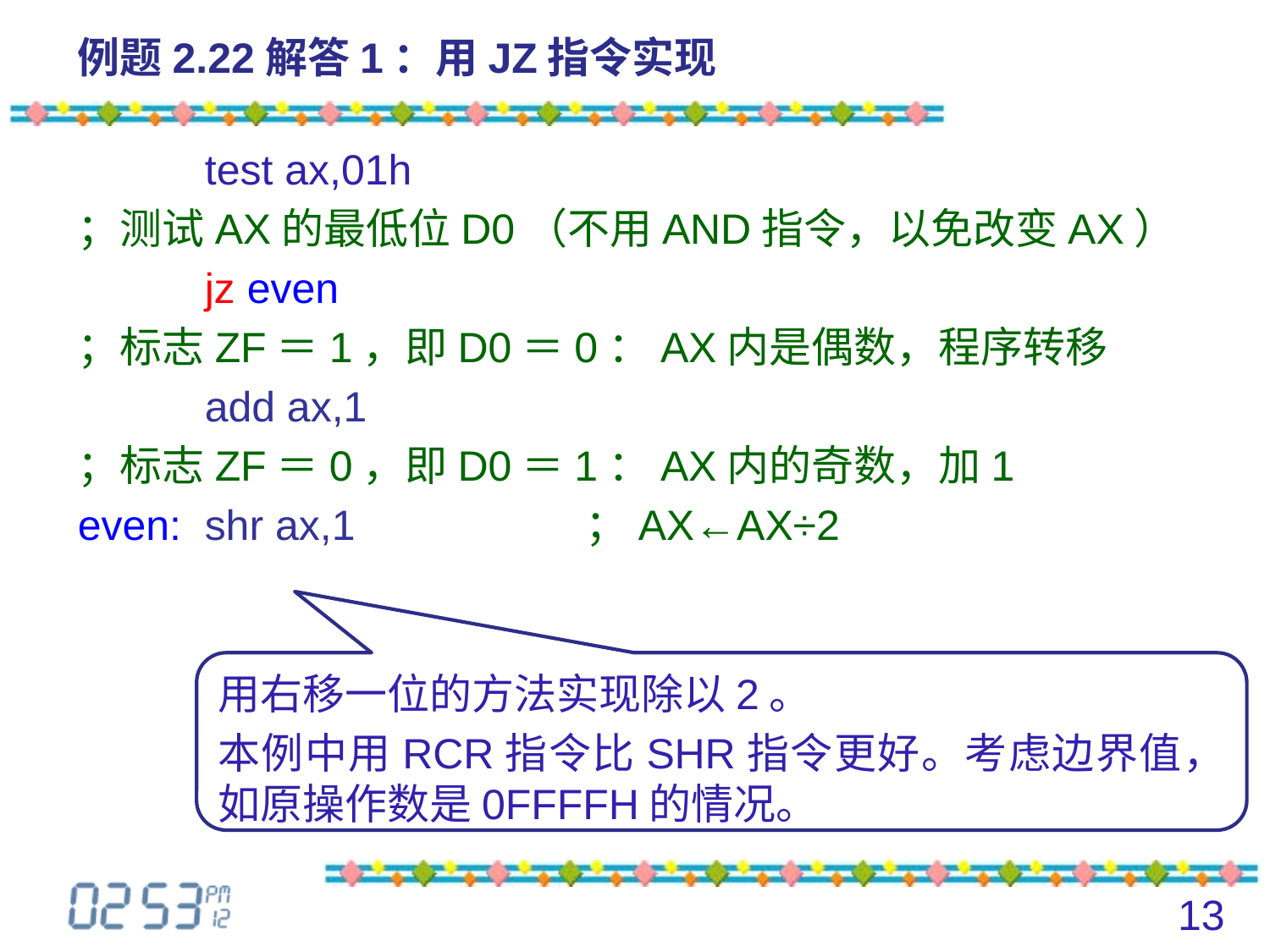

# 例题2.22解答1：用JZ指令实现
	test ax,01h
；测试AX的最低位D0（不用AND指令，以免改变AX）
	jz even
；标志ZF＝1，即D0＝0：AX内是偶数，程序转移
	add ax,1
；标志ZF＝0，即D0＝1：AX内的奇数，加1
even:	shr ax,1		；AX←AX÷2
用右移一位的方法实现除以2。
本例中用RCR指令比SHR指令更好。考虑边界值，如原操作数是0FFFFH的情况。